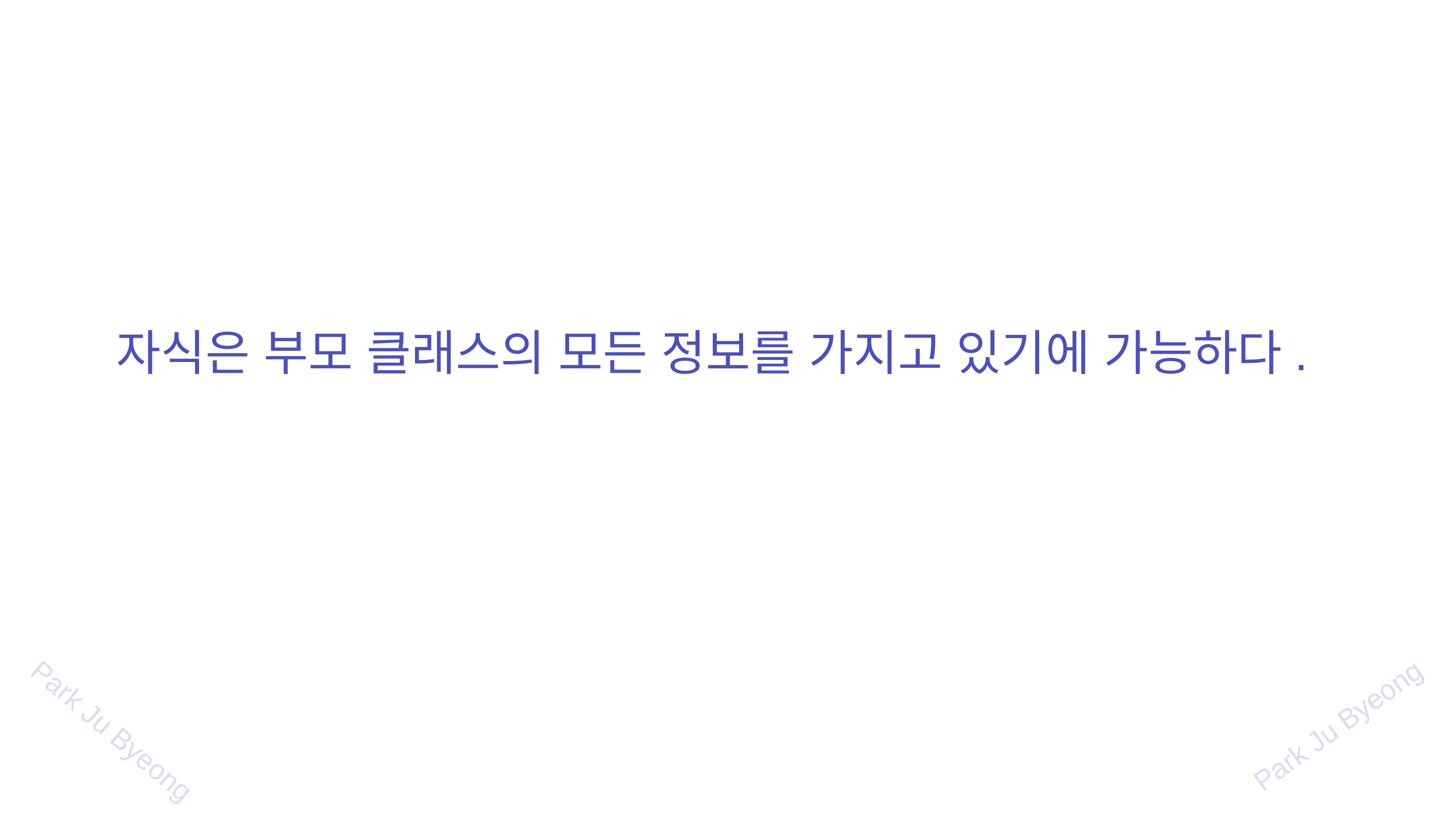

자식은 부모 클래스의 모든 정보를 가지고 있기에 가능하다.